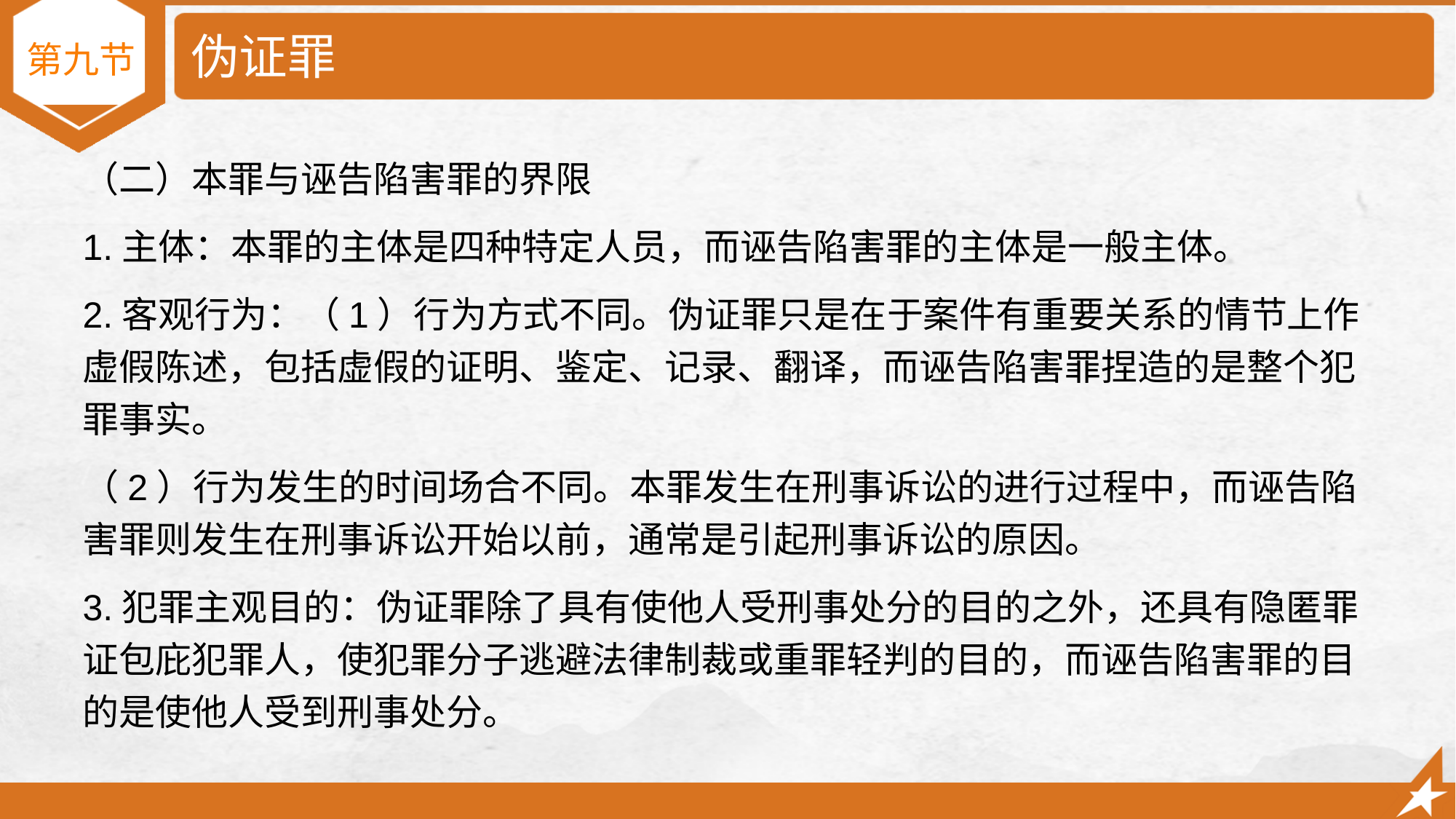

# 伪证罪
第九节
（二）本罪与诬告陷害罪的界限
1.主体：本罪的主体是四种特定人员，而诬告陷害罪的主体是一般主体。
2.客观行为：（1）行为方式不同。伪证罪只是在于案件有重要关系的情节上作虚假陈述，包括虚假的证明、鉴定、记录、翻译，而诬告陷害罪捏造的是整个犯罪事实。
（2）行为发生的时间场合不同。本罪发生在刑事诉讼的进行过程中，而诬告陷害罪则发生在刑事诉讼开始以前，通常是引起刑事诉讼的原因。
3.犯罪主观目的：伪证罪除了具有使他人受刑事处分的目的之外，还具有隐匿罪证包庇犯罪人，使犯罪分子逃避法律制裁或重罪轻判的目的，而诬告陷害罪的目的是使他人受到刑事处分。